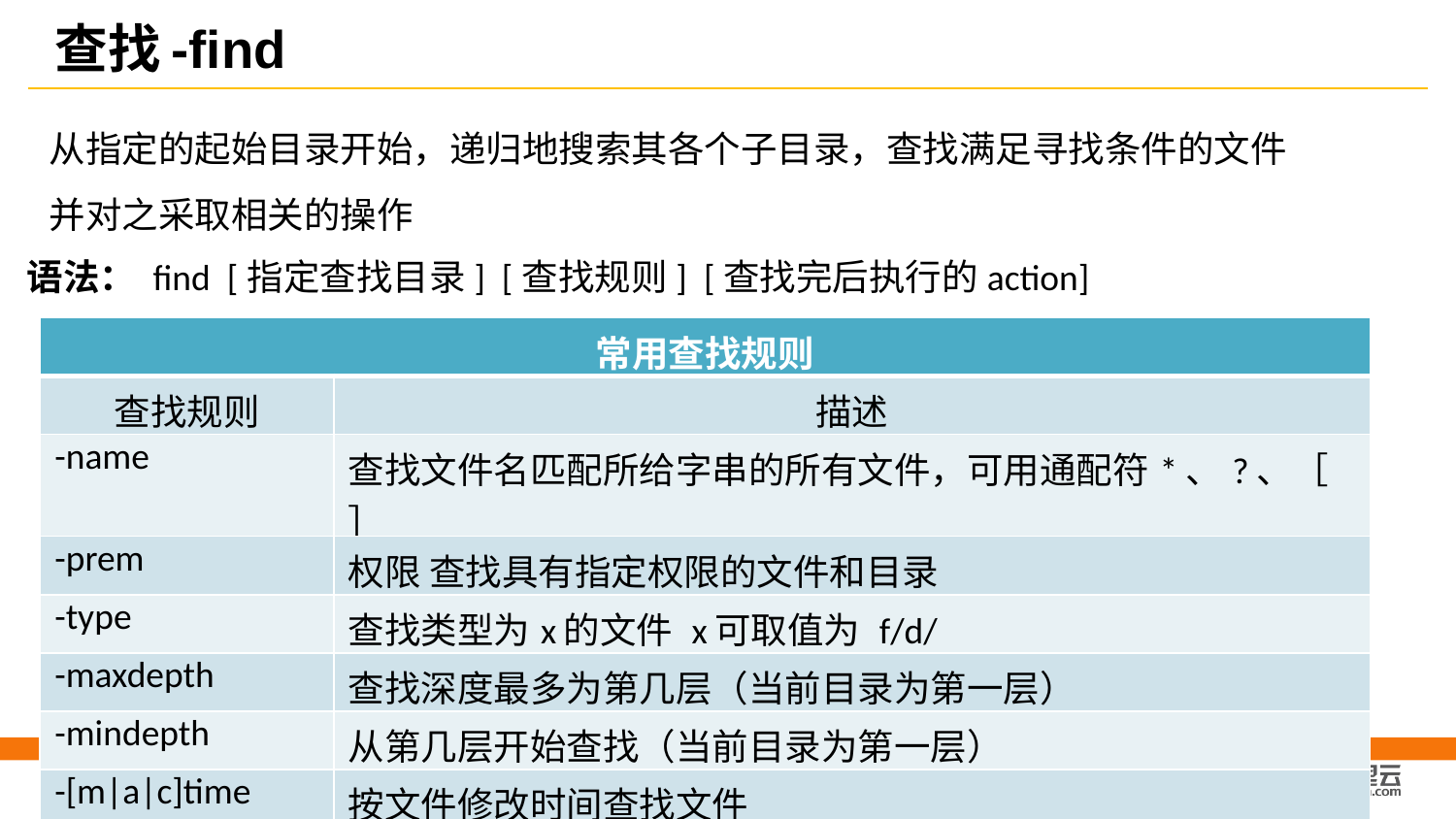

# 查找-find
从指定的起始目录开始，递归地搜索其各个子目录，查找满足寻找条件的文件
并对之采取相关的操作
语法： find  [指定查找目录]  [查找规则]  [查找完后执行的action]
| 常用查找规则 |  |
| --- | --- |
| 查找规则 | 描述 |
| -name | 查找文件名匹配所给字串的所有文件，可用通配符\*、?、［ ］ |
| -prem | 权限 查找具有指定权限的文件和目录 |
| -type | 查找类型为x的文件 x可取值为 f/d/ |
| -maxdepth | 查找深度最多为第几层（当前目录为第一层） |
| -mindepth | 从第几层开始查找（当前目录为第一层） |
| -[m|a|c]time | 按文件修改时间查找文件 |